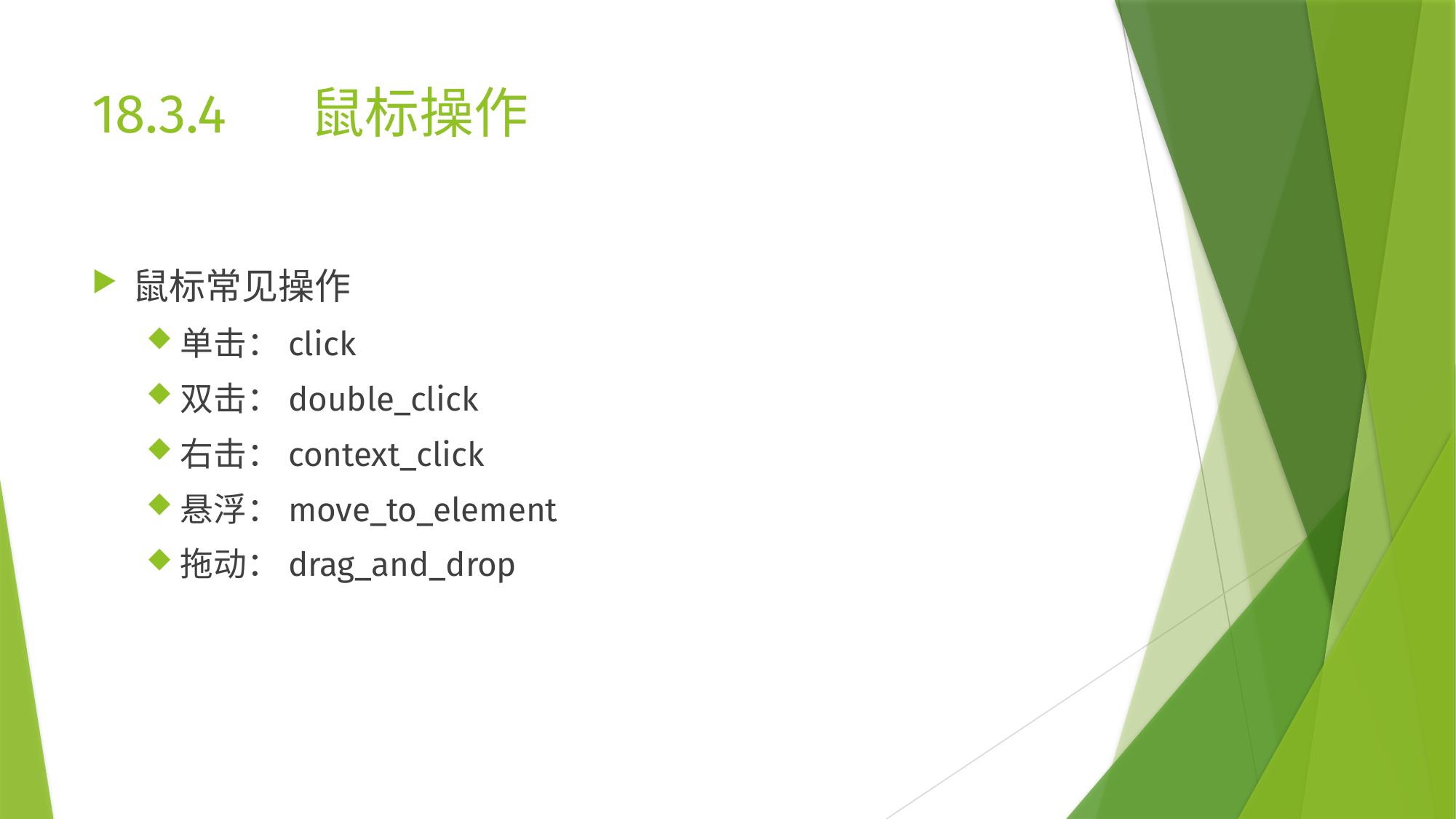

# 18.3.4	鼠标操作
鼠标常见操作
单击：click
双击：double_click
右击：context_click
悬浮：move_to_element
拖动：drag_and_drop